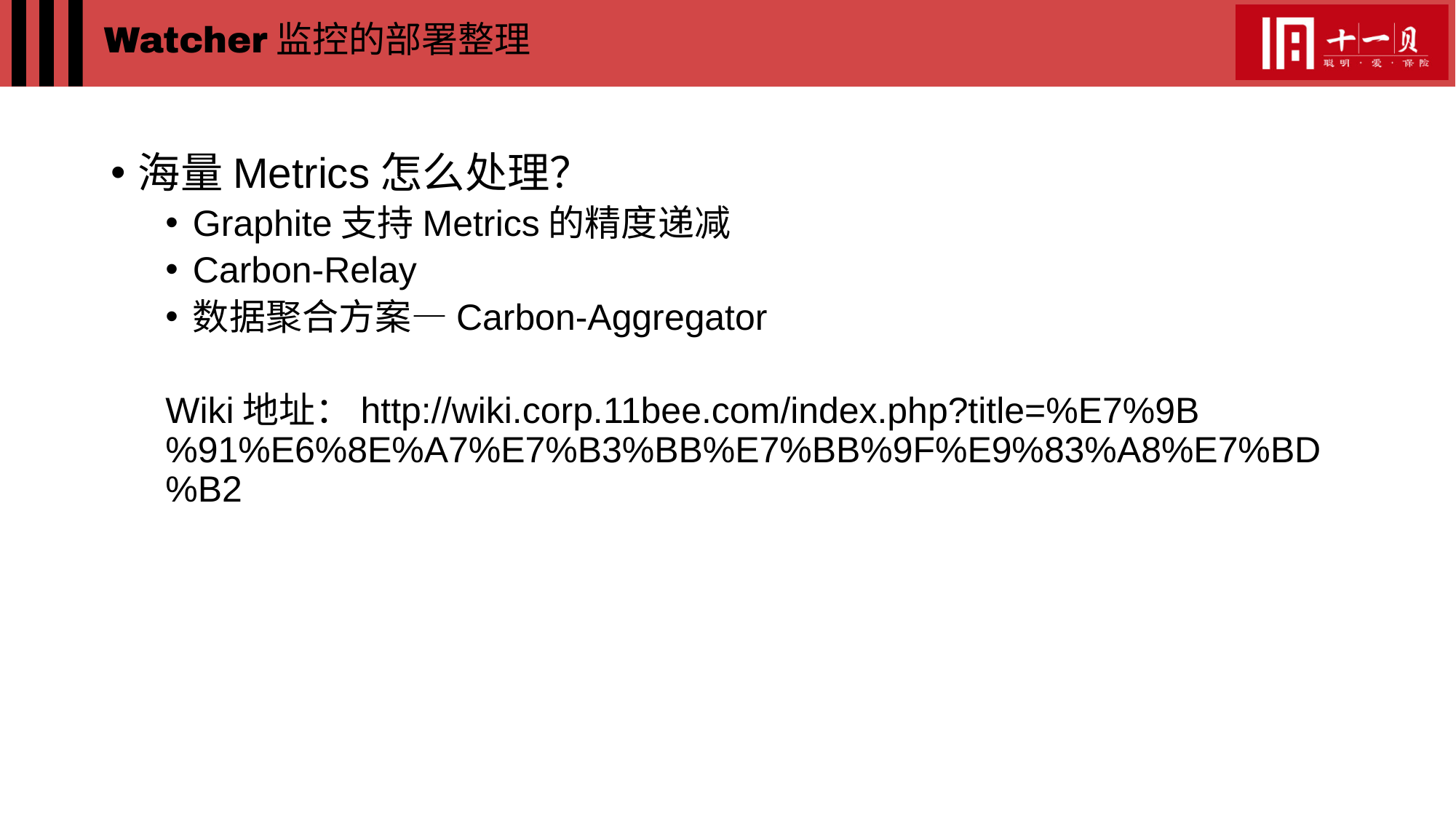

# Watcher监控的部署整理
海量Metrics怎么处理？
Graphite支持Metrics的精度递减
Carbon-Relay
数据聚合方案—Carbon-Aggregator

Wiki地址：http://wiki.corp.11bee.com/index.php?title=%E7%9B%91%E6%8E%A7%E7%B3%BB%E7%BB%9F%E9%83%A8%E7%BD%B2